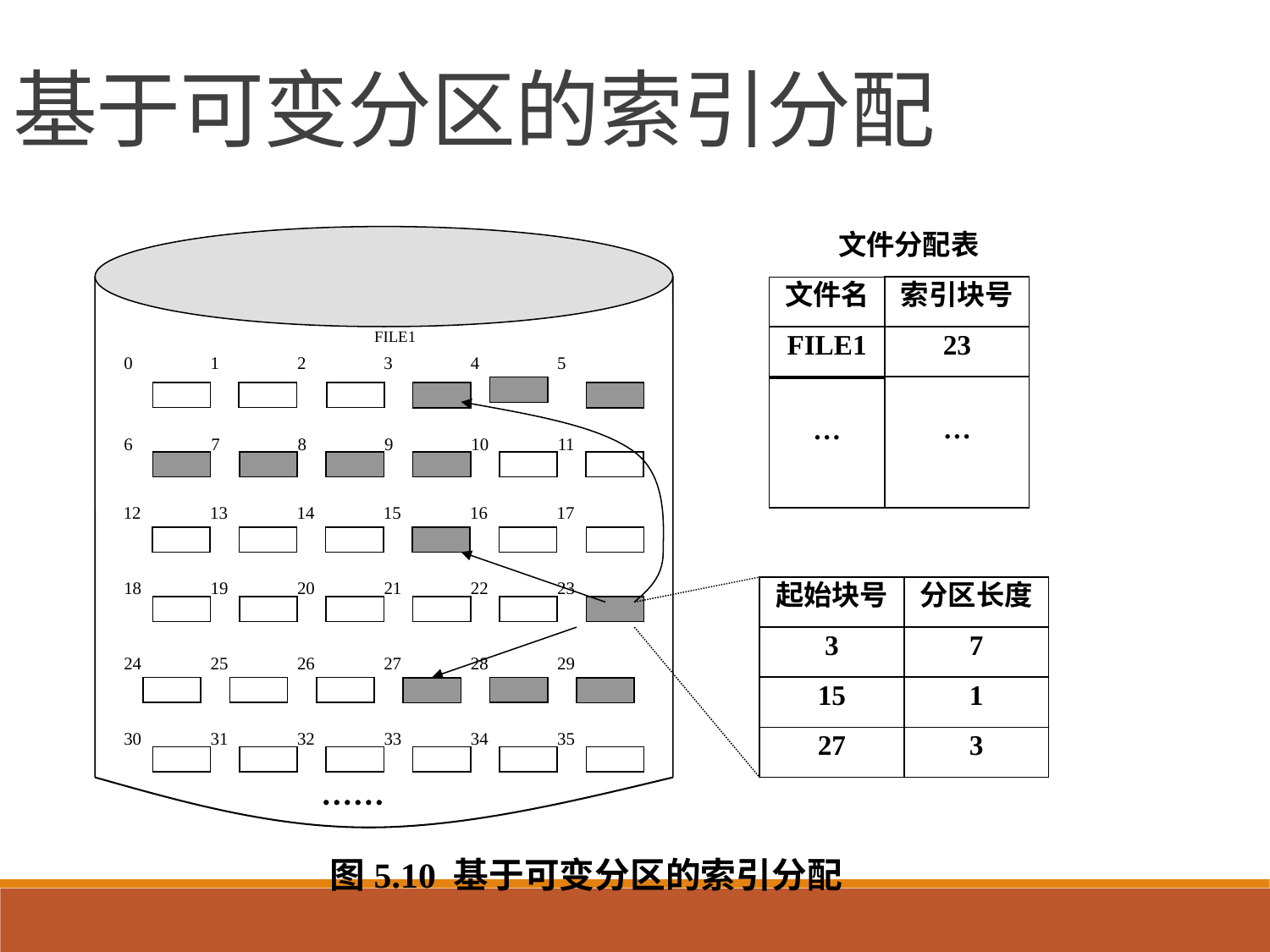

基于可变分区的索引分配

30
31
32
33
34
35

文件分配表
索引块号
文件名
23
FILE1

…

…
FILE1
0
1
2
3
4
5

10
11
6
7
8
9

12
13
14
15
16
17

起始块号
分区长度
3
7
15
1
27
3

18
19
20
21
22
23

24
25
26
27
28
29

图5.10 基于可变分区的索引分配